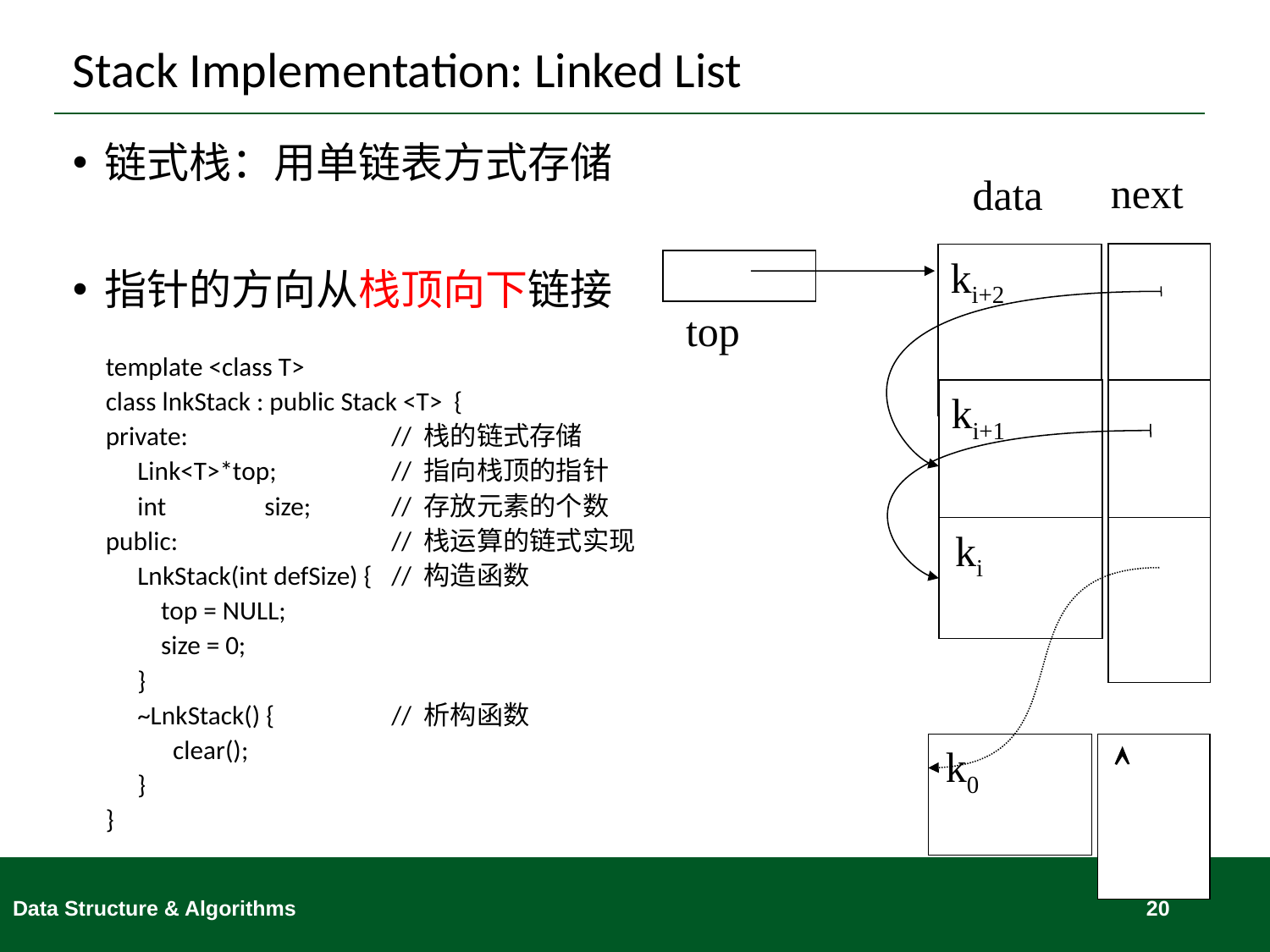

# Stack Implementation: Linked List
链式栈：用单链表方式存储

指针的方向从栈顶向下链接

next
data

ki+2

top
ki+1

ki

k0
∧
template <class T>
class lnkStack : public Stack <T>  {
private: 		// 栈的链式存储
	Link<T>*top;	// 指向栈顶的指针
	int 	size;	// 存放元素的个数
public:                      	// 栈运算的链式实现
	LnkStack(int defSize) {	// 构造函数
	    top = NULL;
	    size = 0;
	}
	~LnkStack() {	// 析构函数
	      clear();
	}
}
Data Structure & Algorithms
20